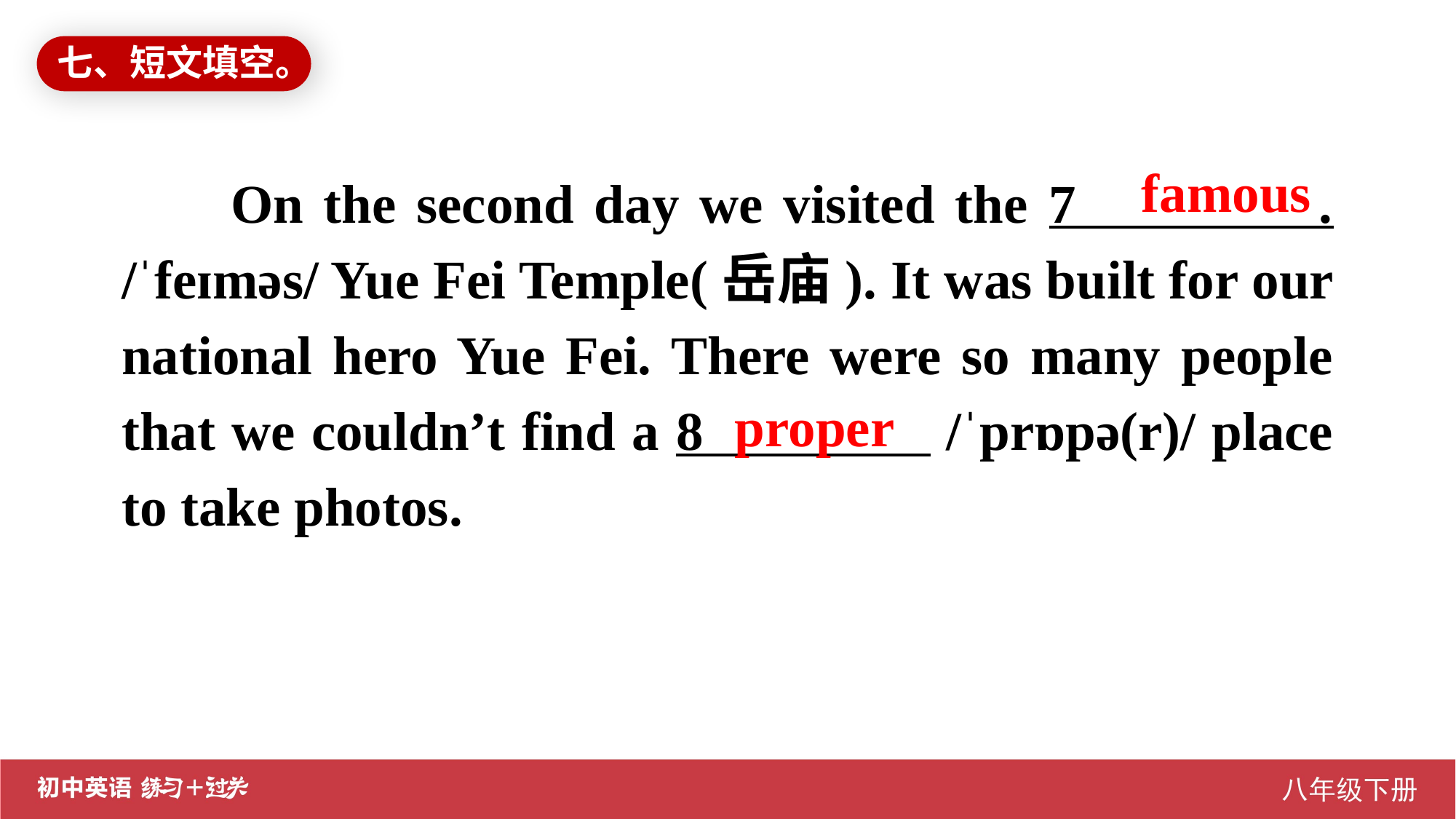

七、短文填空。

On the second day we visited the 7            . /ˈfeɪməs/ Yue Fei Temple(岳庙). It was built for our national hero Yue Fei. There were so many people that we couldn’t find a 8               /ˈprɒpə(r)/ place to take photos.

famous
proper